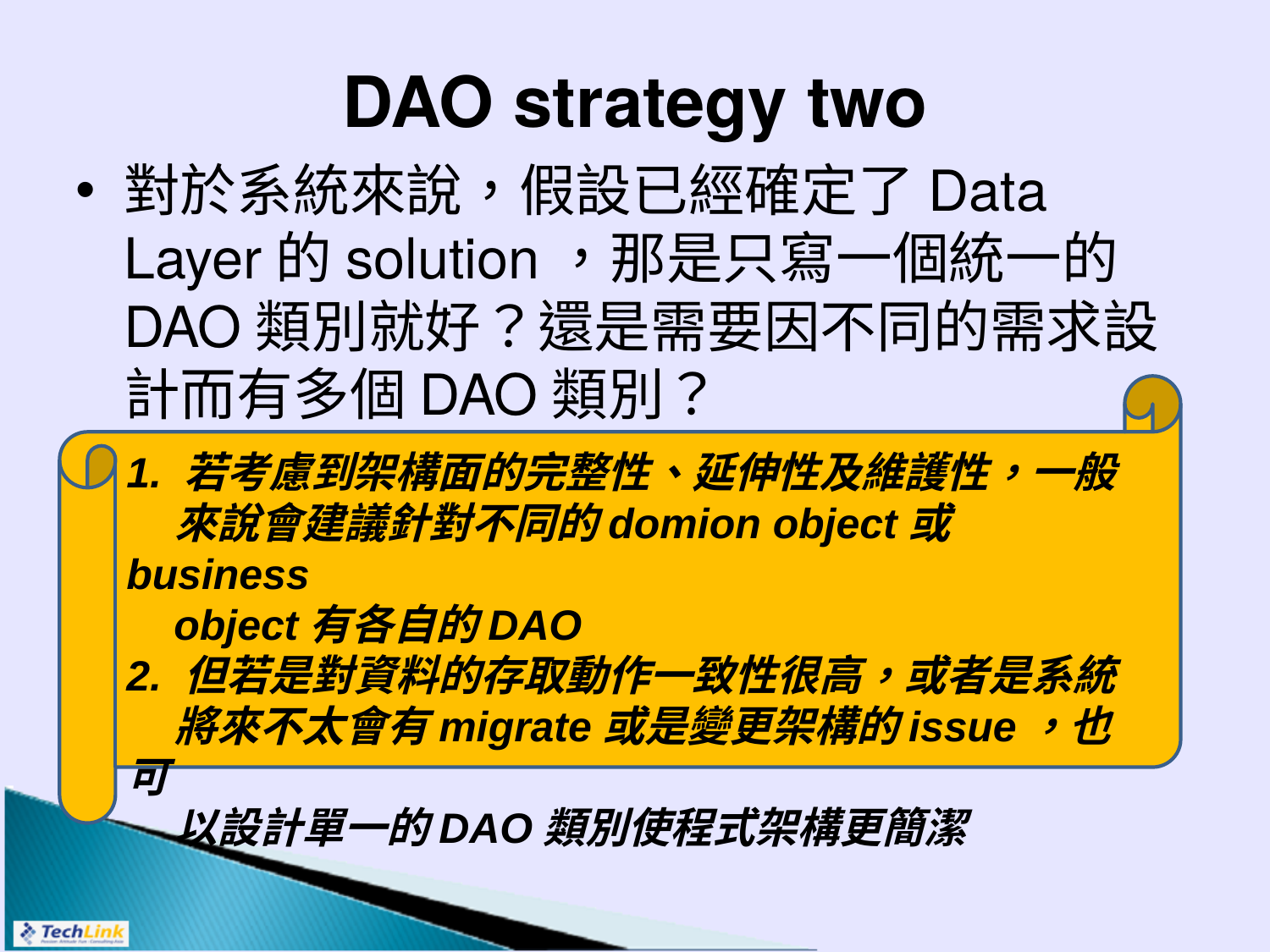

# DAO strategy two
對於系統來說，假設已經確定了Data Layer的solution，那是只寫一個統一的DAO類別就好？還是需要因不同的需求設計而有多個DAO類別？

1. 若考慮到架構面的完整性、延伸性及維護性，一般
    來說會建議針對不同的domion object或business
    object有各自的DAO
2. 但若是對資料的存取動作一致性很高，或者是系統
    將來不太會有migrate或是變更架構的issue，也可
    以設計單一的DAO類別使程式架構更簡潔